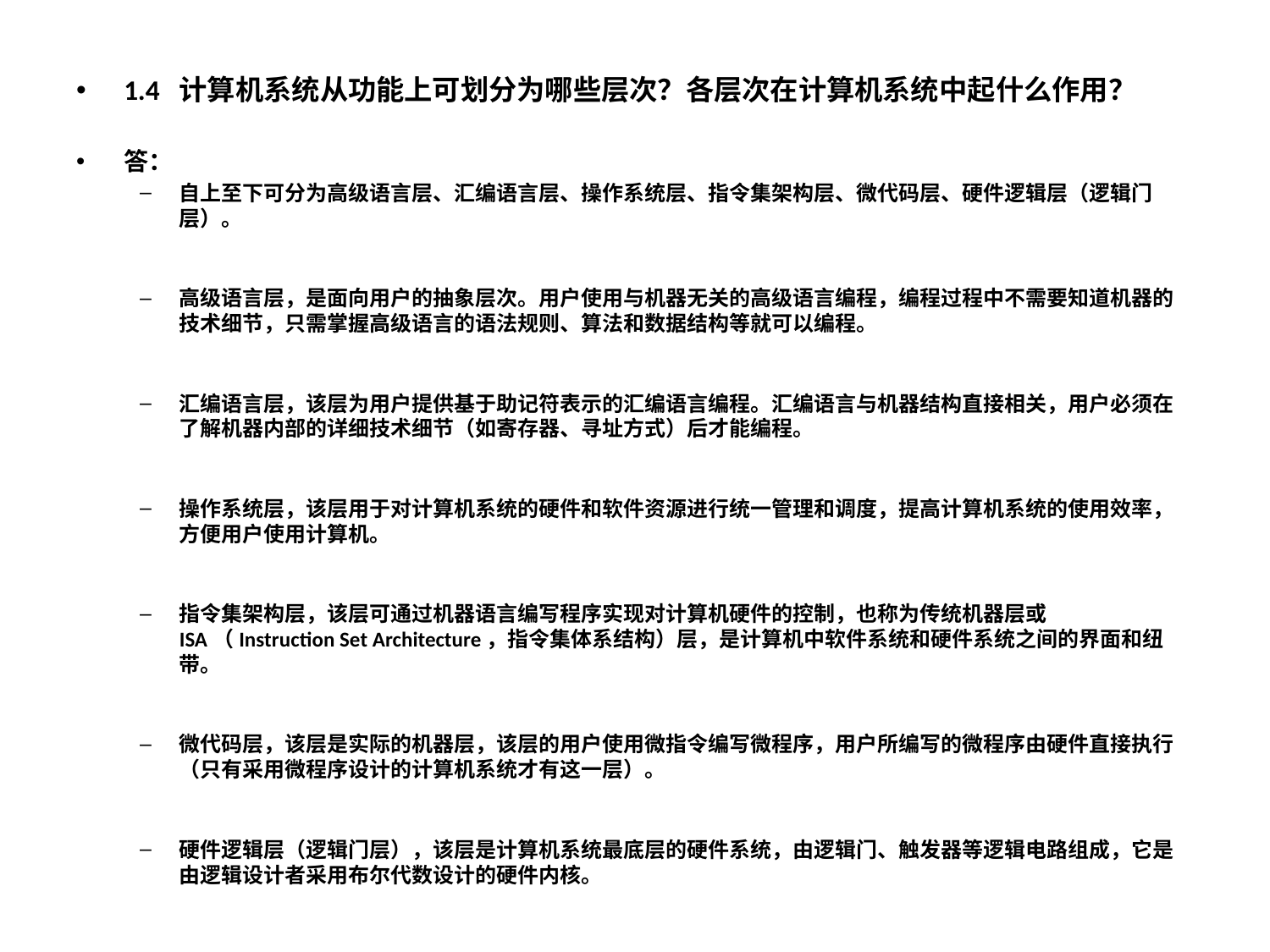

1.4  计算机系统从功能上可划分为哪些层次？各层次在计算机系统中起什么作用？

答：
自上至下可分为高级语言层、汇编语言层、操作系统层、指令集架构层、微代码层、硬件逻辑层（逻辑门层）。

高级语言层，是面向用户的抽象层次。用户使用与机器无关的高级语言编程，编程过程中不需要知道机器的技术细节，只需掌握高级语言的语法规则、算法和数据结构等就可以编程。

汇编语言层，该层为用户提供基于助记符表示的汇编语言编程。汇编语言与机器结构直接相关，用户必须在了解机器内部的详细技术细节（如寄存器、寻址方式）后才能编程。

操作系统层，该层用于对计算机系统的硬件和软件资源进行统一管理和调度，提高计算机系统的使用效率，方便用户使用计算机。

指令集架构层，该层可通过机器语言编写程序实现对计算机硬件的控制，也称为传统机器层或ISA（Instruction Set Architecture，指令集体系结构）层，是计算机中软件系统和硬件系统之间的界面和纽带。

微代码层，该层是实际的机器层，该层的用户使用微指令编写微程序，用户所编写的微程序由硬件直接执行（只有采用微程序设计的计算机系统才有这一层）。

硬件逻辑层（逻辑门层），该层是计算机系统最底层的硬件系统，由逻辑门、触发器等逻辑电路组成，它是由逻辑设计者采用布尔代数设计的硬件内核。